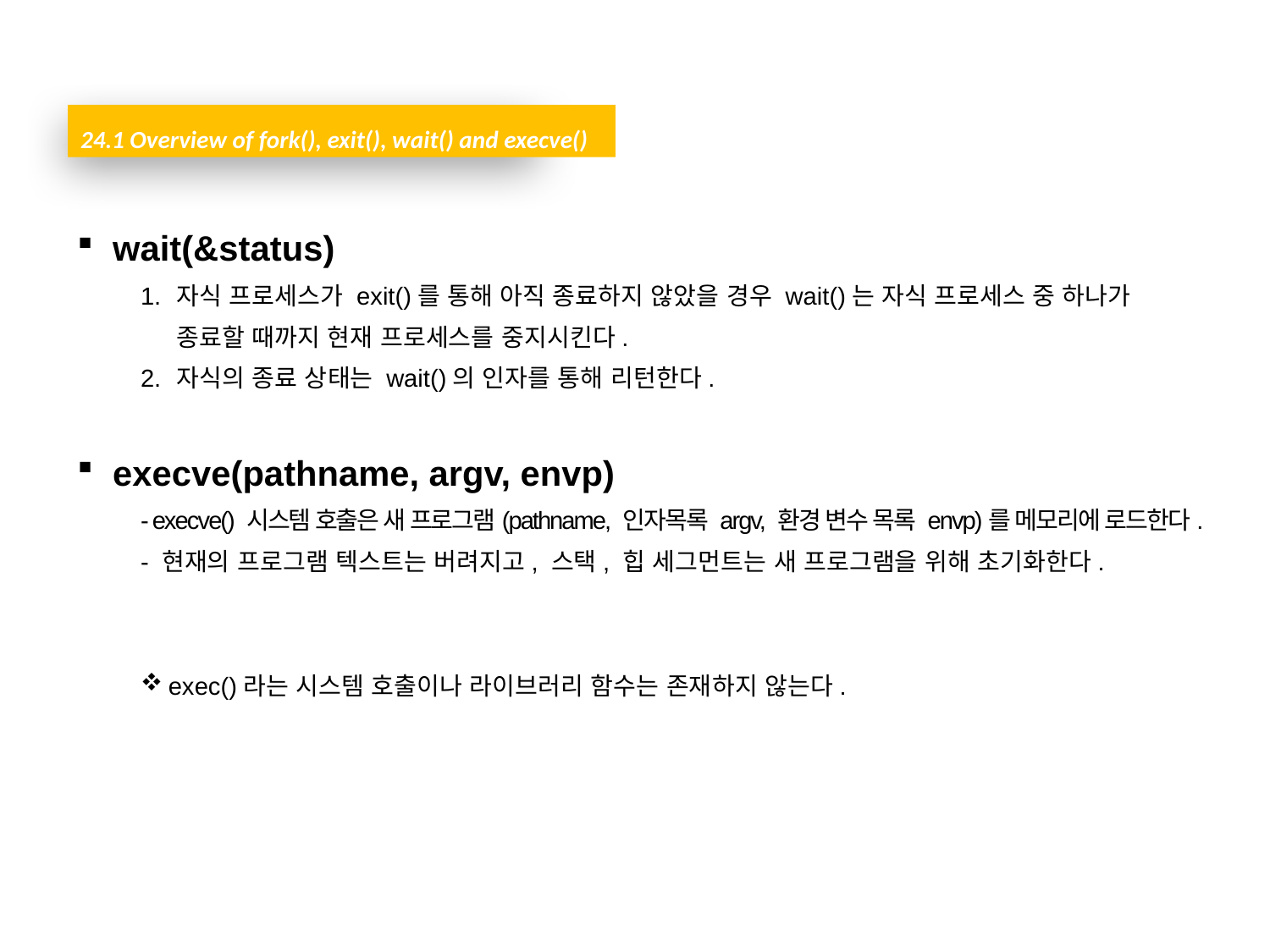

24.1 Overview of fork(), exit(), wait() and execve()
wait(&status)
자식 프로세스가 exit()를 통해 아직 종료하지 않았을 경우 wait()는 자식 프로세스 중 하나가 종료할 때까지 현재 프로세스를 중지시킨다.
자식의 종료 상태는 wait()의 인자를 통해 리턴한다.

execve(pathname, argv, envp)
- execve() 시스템 호출은 새 프로그램(pathname, 인자목록 argv, 환경 변수 목록 envp)를 메모리에 로드한다.
- 현재의 프로그램 텍스트는 버려지고, 스택, 힙 세그먼트는 새 프로그램을 위해 초기화한다.

exec()라는 시스템 호출이나 라이브러리 함수는 존재하지 않는다.